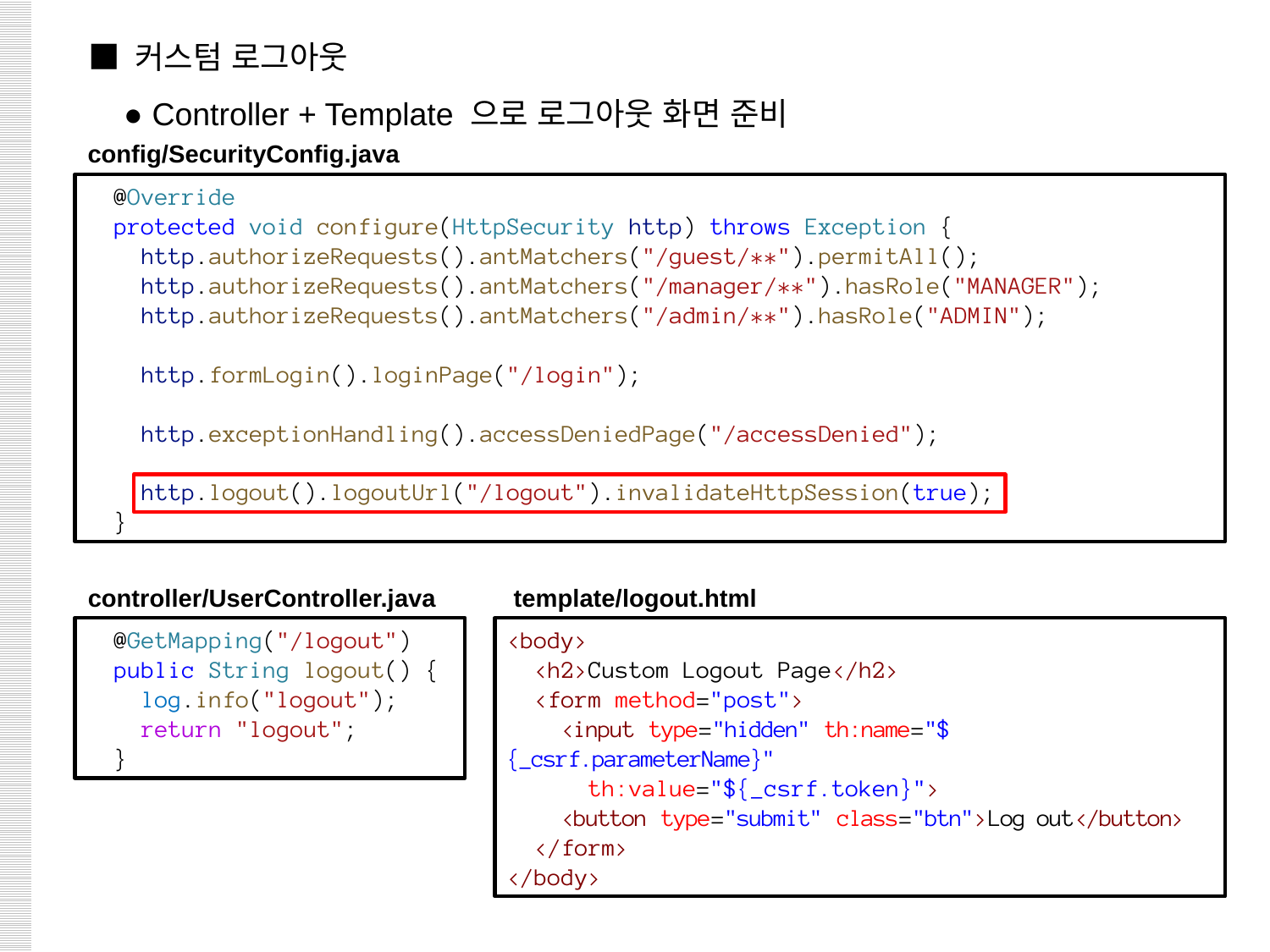

■ 커스텀 로그아웃
    ● Controller + Template 으로 로그아웃 화면 준비
config/SecurityConfig.java
  @Override
  protected void configure(HttpSecurity http) throws Exception {
    http.authorizeRequests().antMatchers("/guest/**").permitAll();
    http.authorizeRequests().antMatchers("/manager/**").hasRole("MANAGER");
    http.authorizeRequests().antMatchers("/admin/**").hasRole("ADMIN");

    http.formLogin().loginPage("/login");
    http.exceptionHandling().accessDeniedPage("/accessDenied");

    http.logout().logoutUrl("/logout").invalidateHttpSession(true);
  }

controller/UserController.java
template/logout.html
  @GetMapping("/logout")
  public String logout() {
    log.info("logout");
    return "logout";
  }
<body>
  <h2>Custom Logout Page</h2>
  <form method="post">
    <input type="hidden" th:name="${_csrf.parameterName}"
      th:value="${_csrf.token}">
    <button type="submit" class="btn">Log out</button>
  </form>
</body>